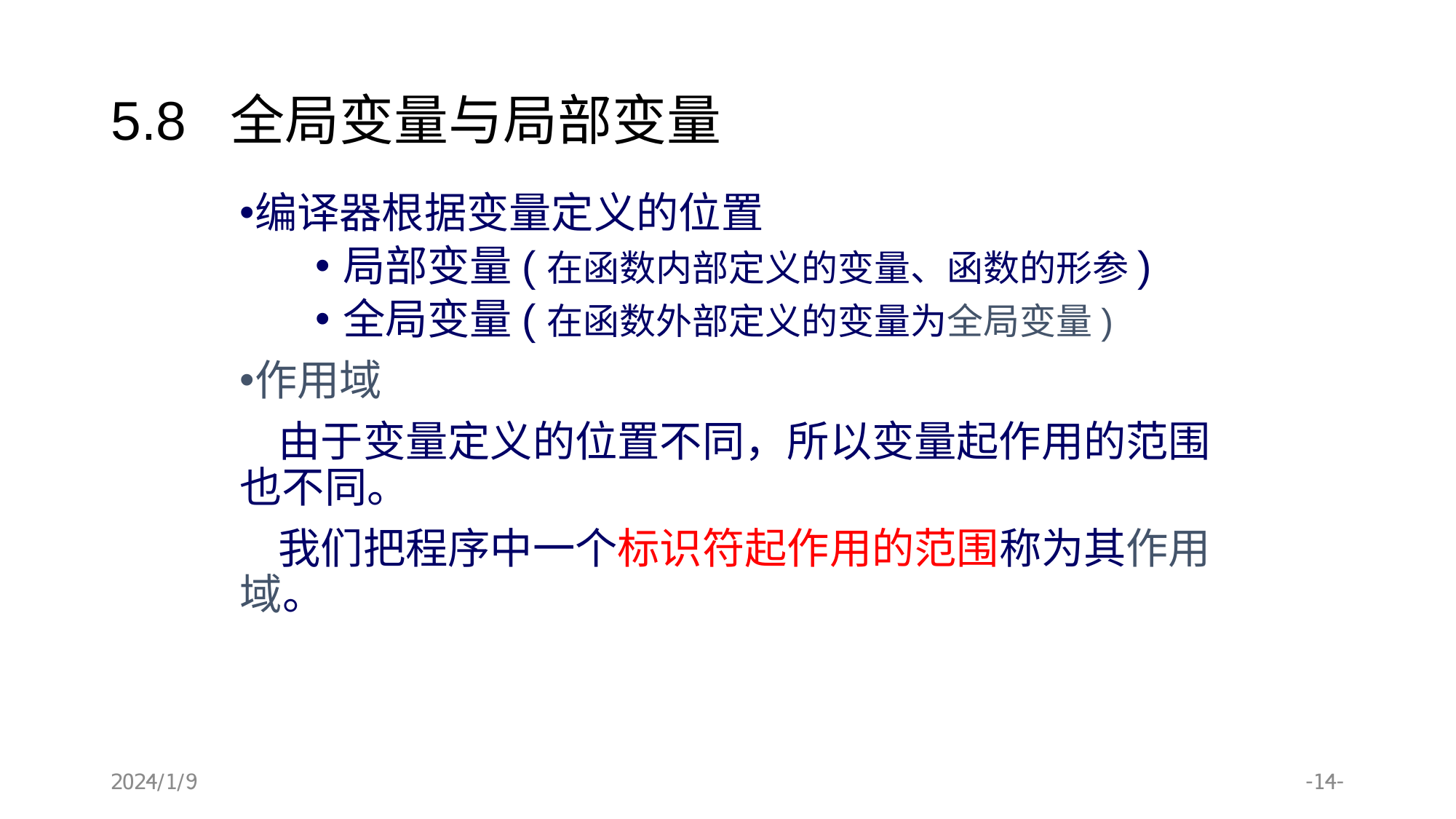

# 5.8  全局变量与局部变量
编译器根据变量定义的位置
局部变量(在函数内部定义的变量、函数的形参)
全局变量(在函数外部定义的变量为全局变量)
作用域
   由于变量定义的位置不同，所以变量起作用的范围也不同。
   我们把程序中一个标识符起作用的范围称为其作用域。
2024/1/9
-14-